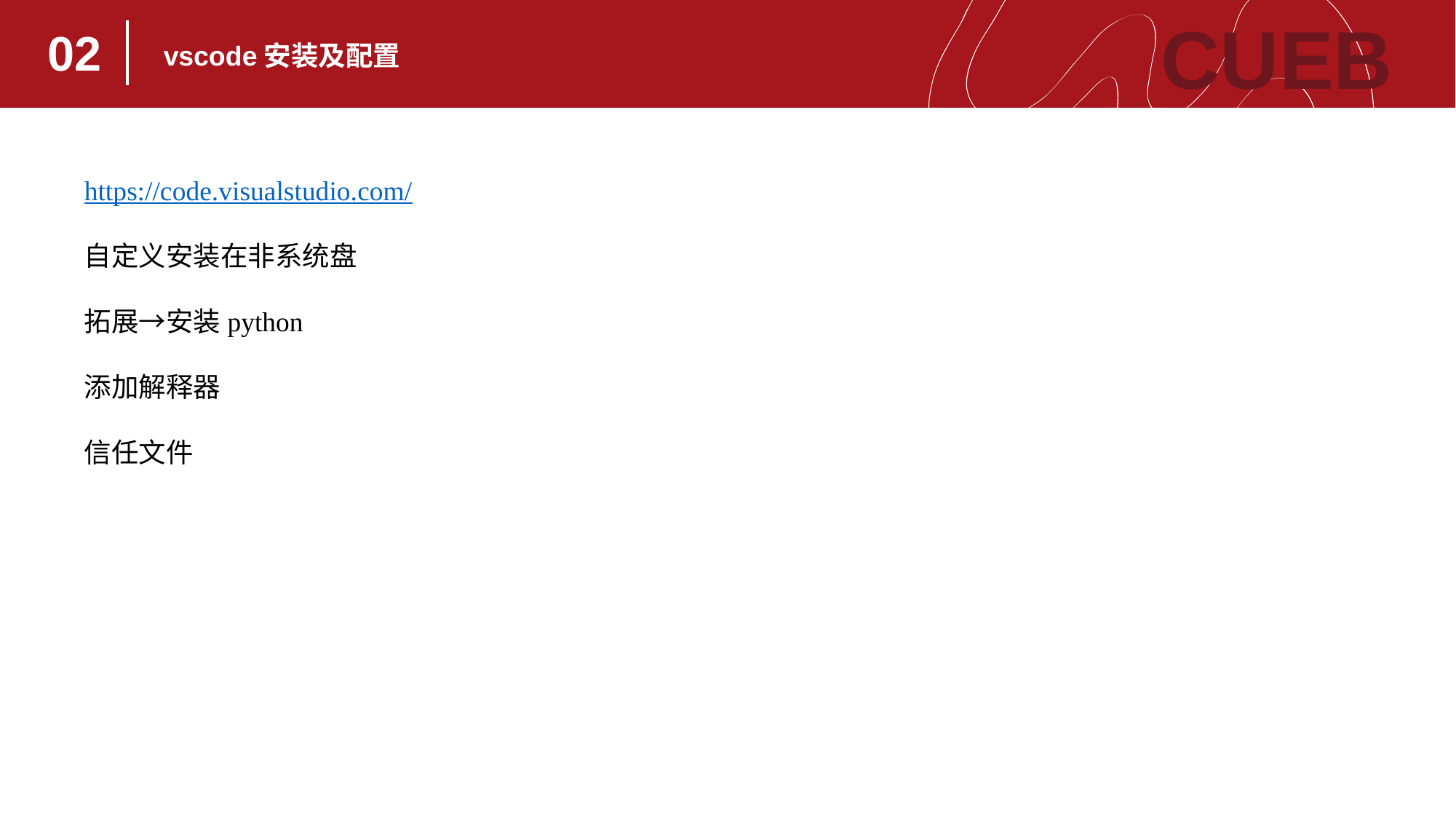

CUEB
02
vscode安装及配置
https://code.visualstudio.com/

自定义安装在非系统盘

拓展→安装python

添加解释器

信任文件